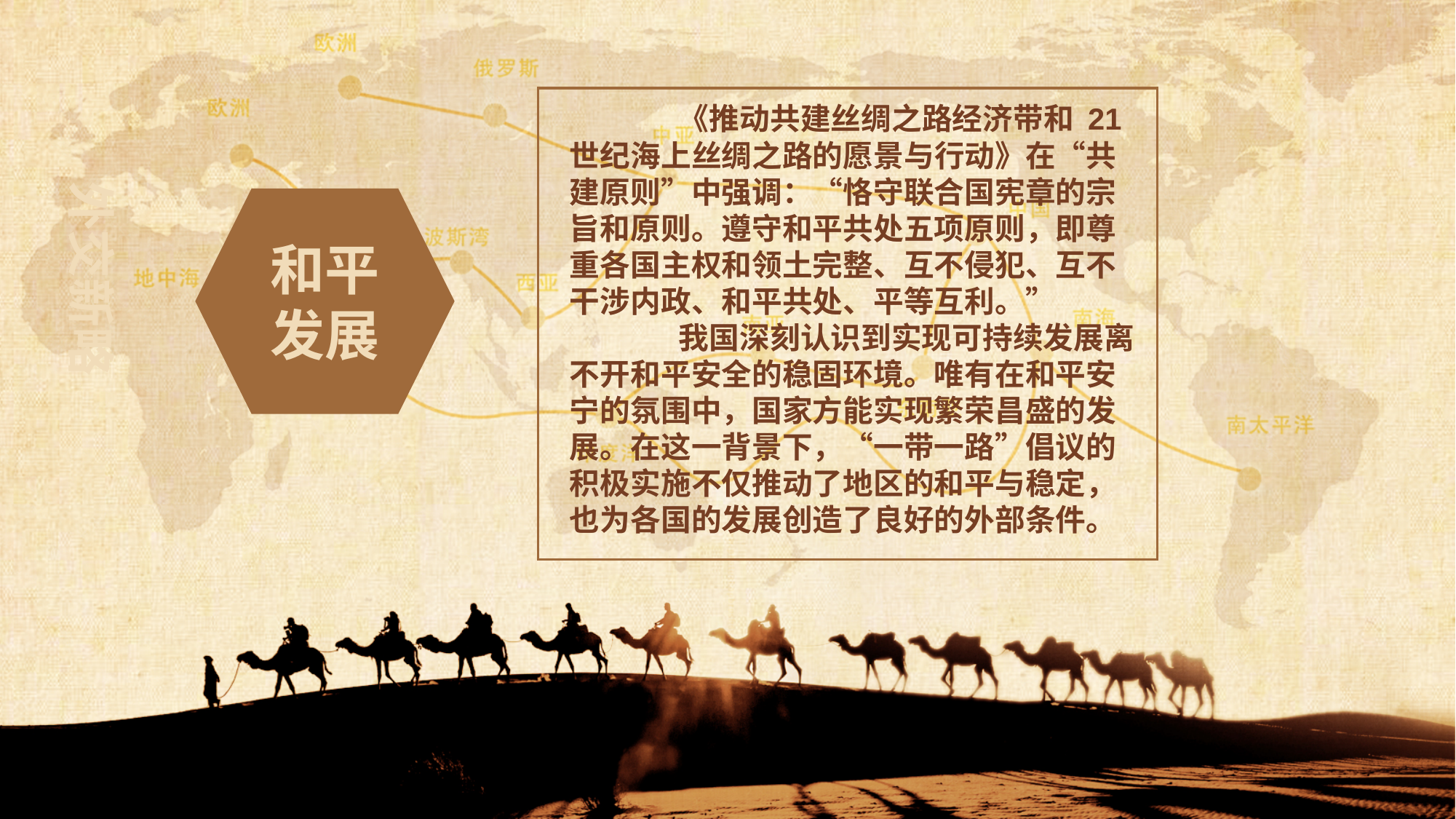

《推动共建丝绸之路经济带和 21 世纪海上丝绸之路的愿景与行动》在“共建原则”中强调：“恪守联合国宪章的宗旨和原则。遵守和平共处五项原则，即尊重各国主权和领土完整、互不侵犯、互不干涉内政、和平共处、平等互利。”
	我国深刻认识到实现可持续发展离不开和平安全的稳固环境。唯有在和平安宁的氛围中，国家方能实现繁荣昌盛的发展。在这一背景下，“一带一路”倡议的积极实施不仅推动了地区的和平与稳定，也为各国的发展创造了良好的外部条件。
外交新略
和平发展